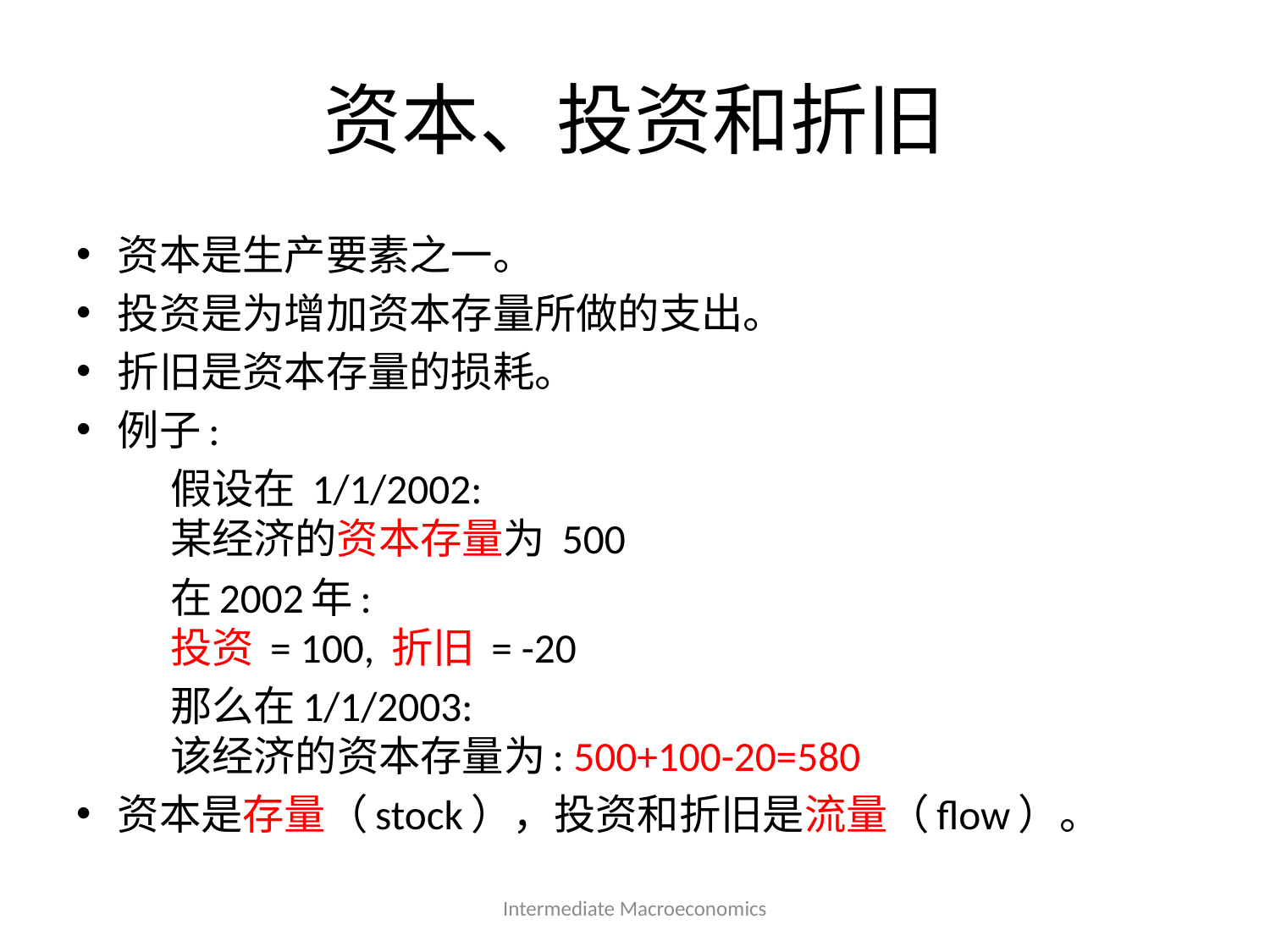

# 资本、投资和折旧
资本是生产要素之一。
投资是为增加资本存量所做的支出。
折旧是资本存量的损耗。
例子:
	假设在 1/1/2002:
	某经济的资本存量为 500
	在2002年:
	投资 = 100, 折旧 = -20
	那么在1/1/2003:
	该经济的资本存量为: 500+100-20=580
资本是存量（stock），投资和折旧是流量（flow）。
Intermediate Macroeconomics